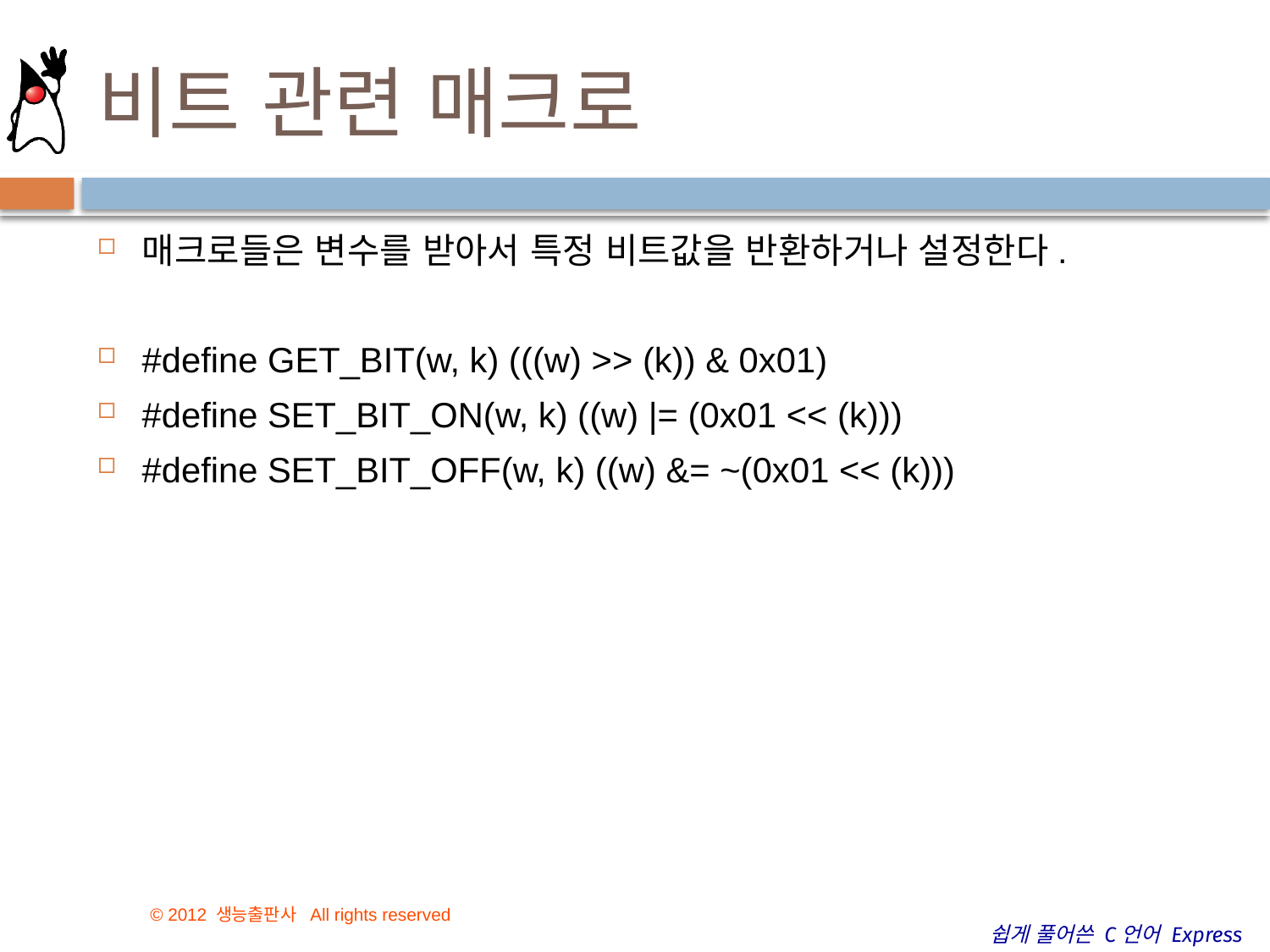

# 비트 관련 매크로
매크로들은 변수를 받아서 특정 비트값을 반환하거나 설정한다.

#define GET_BIT(w, k) (((w) >> (k)) & 0x01)
#define SET_BIT_ON(w, k) ((w) |= (0x01 << (k)))
#define SET_BIT_OFF(w, k) ((w) &= ~(0x01 << (k)))